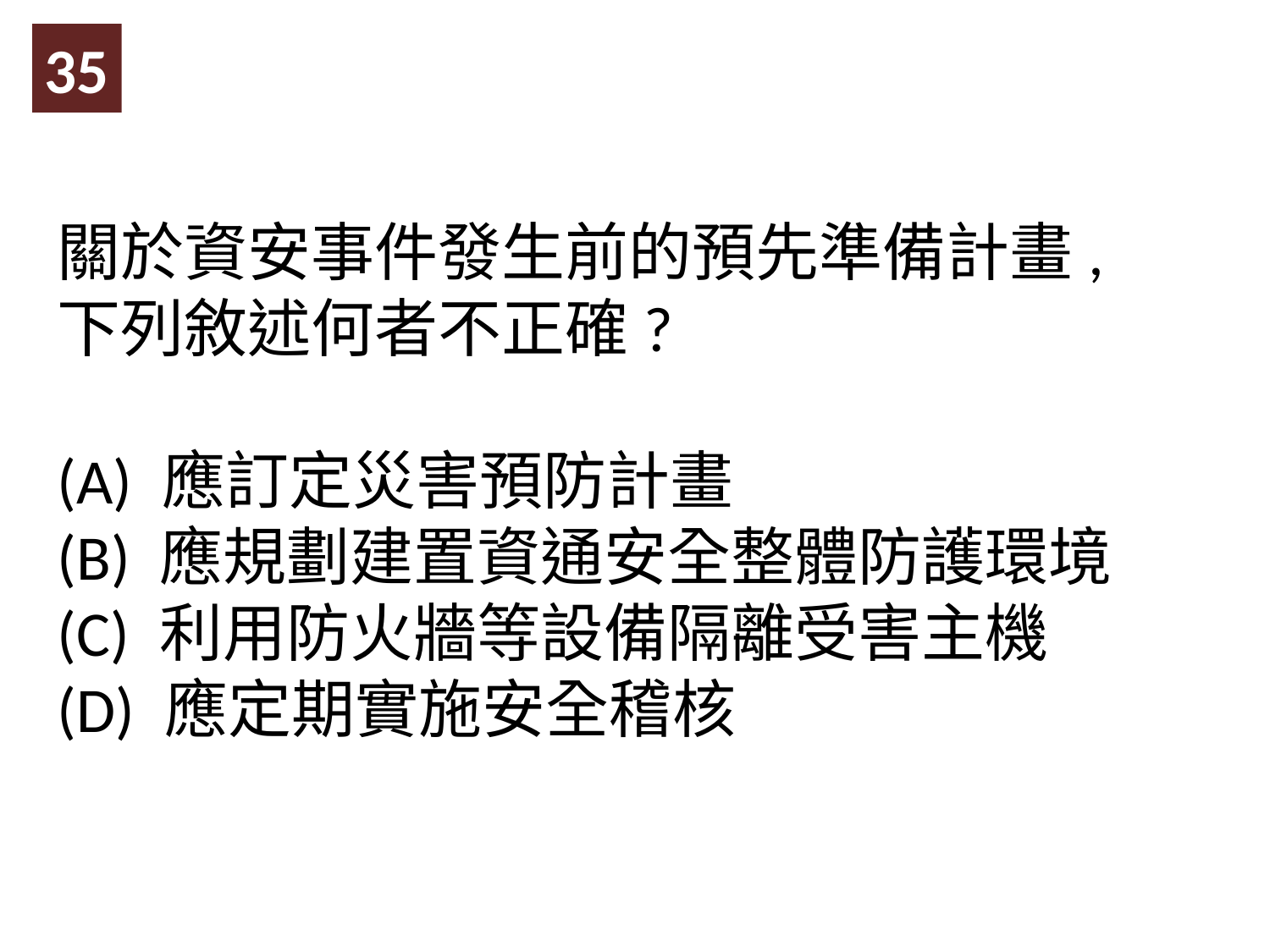

35
關於資安事件發生前的預先準備計畫,下列敘述何者不正確?

(A) 應訂定災害預防計畫
(B) 應規劃建置資通安全整體防護環境
(C) 利用防火牆等設備隔離受害主機
(D) 應定期實施安全稽核